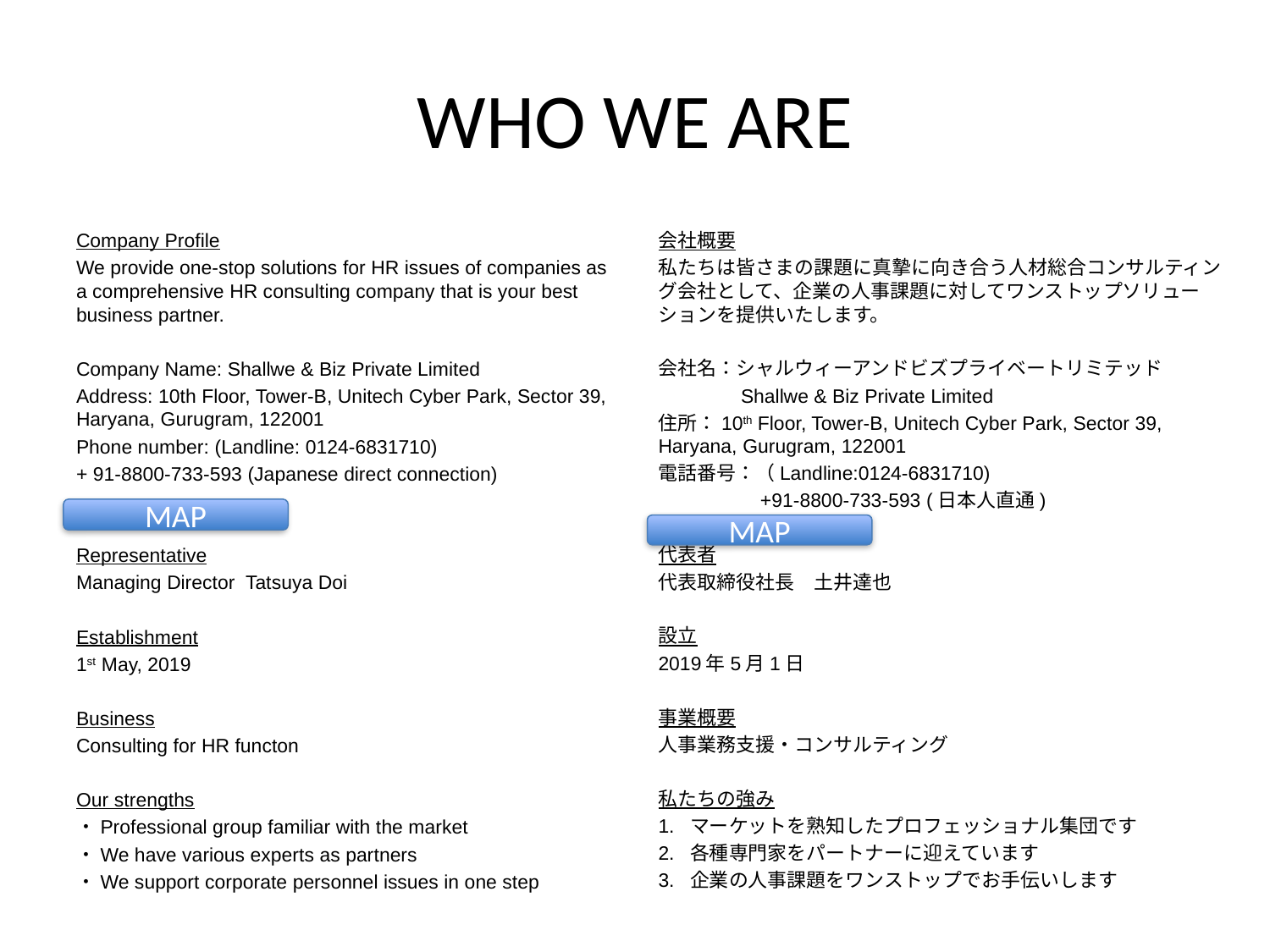

# WHO WE ARE
Company Profile
We provide one-stop solutions for HR issues of companies as a comprehensive HR consulting company that is your best business partner.

Company Name: Shallwe & Biz Private Limited
Address: 10th Floor, Tower-B, Unitech Cyber Park, Sector 39, Haryana, Gurugram, 122001
Phone number: (Landline: 0124‐6831710)
+ 91-8800-733-593 (Japanese direct connection)

Representative
Managing Director  Tatsuya Doi

Establishment
1st May, 2019

Business
Consulting for HR functon

Our strengths
・Professional group familiar with the market
・We have various experts as partners
・We support corporate personnel issues in one step
会社概要
私たちは皆さまの課題に真摯に向き合う人材総合コンサルティング会社として、企業の人事課題に対してワンストップソリューションを提供いたします。

会社名：シャルウィーアンドビズプライベートリミテッド
　　　　Shallwe & Biz Private Limited
住所：10th Floor, Tower-B, Unitech Cyber Park, Sector 39, Haryana, Gurugram, 122001
電話番号：（Landline:0124‐6831710)
　　　　　+91-8800-733-593 (日本人直通)

代表者
代表取締役社長　土井達也

設立
2019年5月1日

事業概要
人事業務支援・コンサルティング

私たちの強み
マーケットを熟知したプロフェッショナル集団です
各種専門家をパートナーに迎えています
企業の人事課題をワンストップでお手伝いします

MAP
MAP